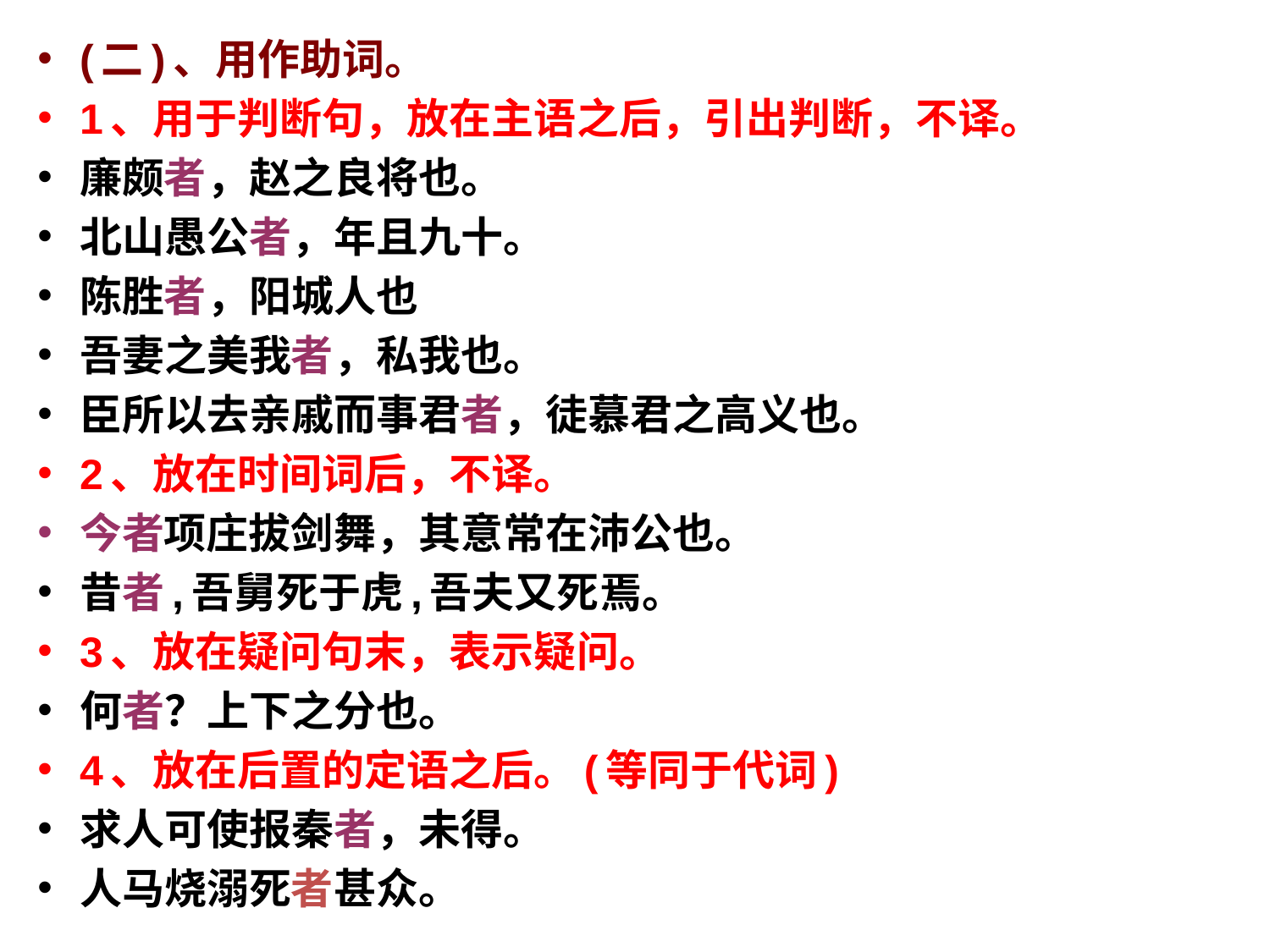

(二)、用作助词。
1、用于判断句，放在主语之后，引出判断，不译。
廉颇者，赵之良将也。
北山愚公者，年且九十。
陈胜者，阳城人也
吾妻之美我者，私我也。
臣所以去亲戚而事君者，徒慕君之高义也。
2、放在时间词后，不译。
今者项庄拔剑舞，其意常在沛公也。
昔者,吾舅死于虎,吾夫又死焉。
3、放在疑问句末，表示疑问。
何者？上下之分也。
4、放在后置的定语之后。(等同于代词)
求人可使报秦者，未得。
人马烧溺死者甚众。